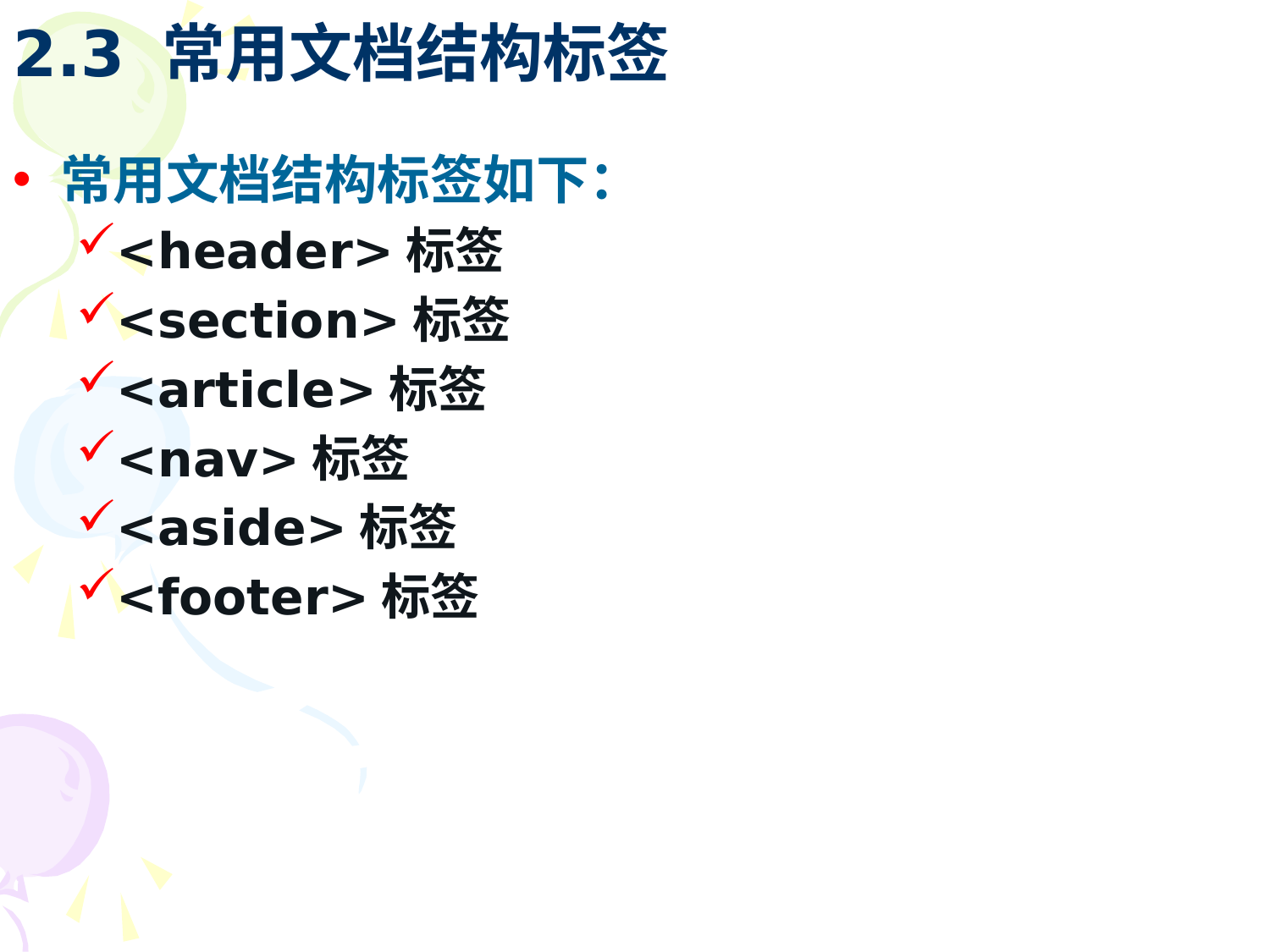

# 2.3 常用文档结构标签
常用文档结构标签如下：
<header>标签
<section>标签
<article>标签
<nav>标签
<aside>标签
<footer>标签